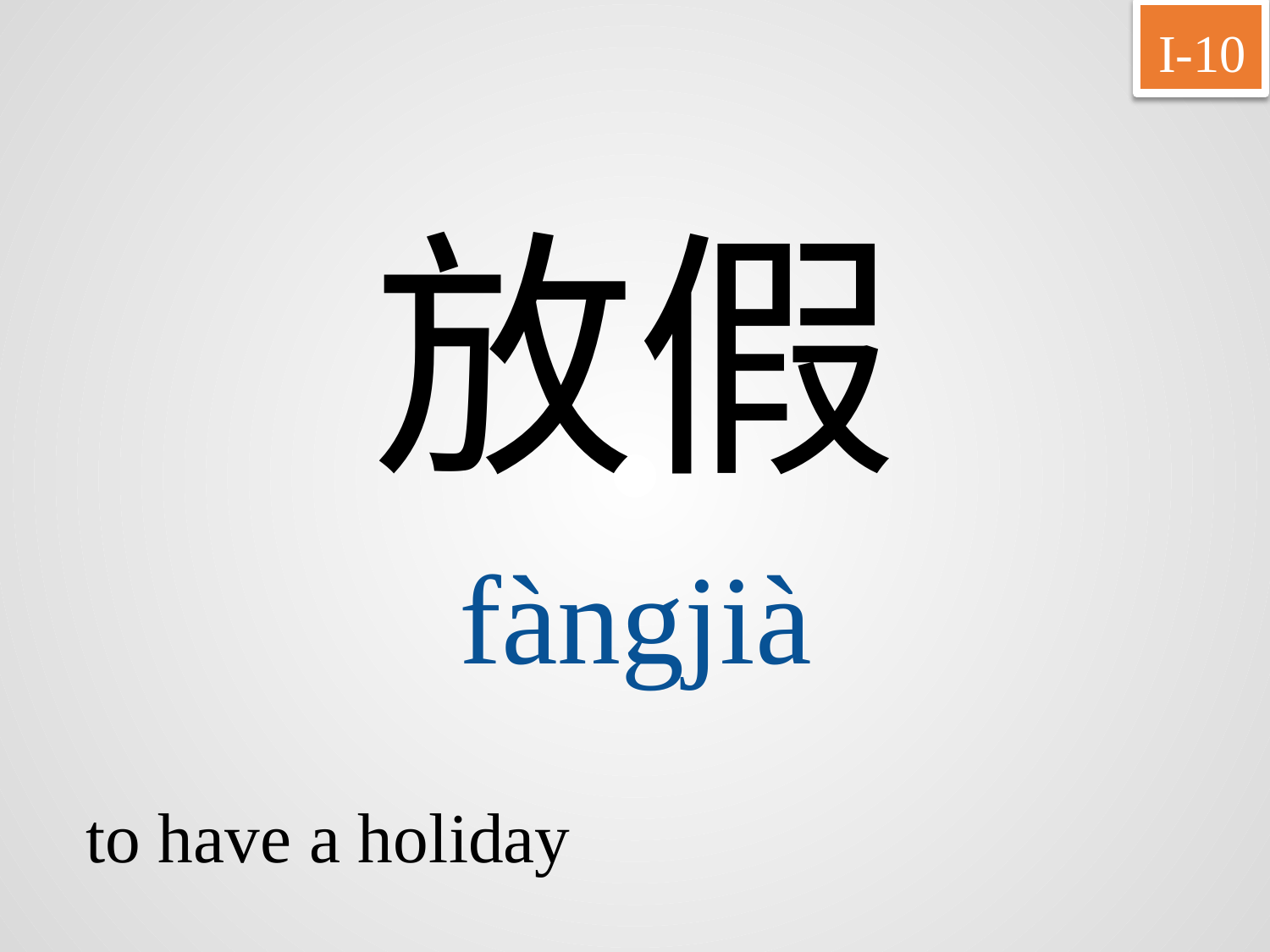

I-10

放假
fàngjià
to have a holiday